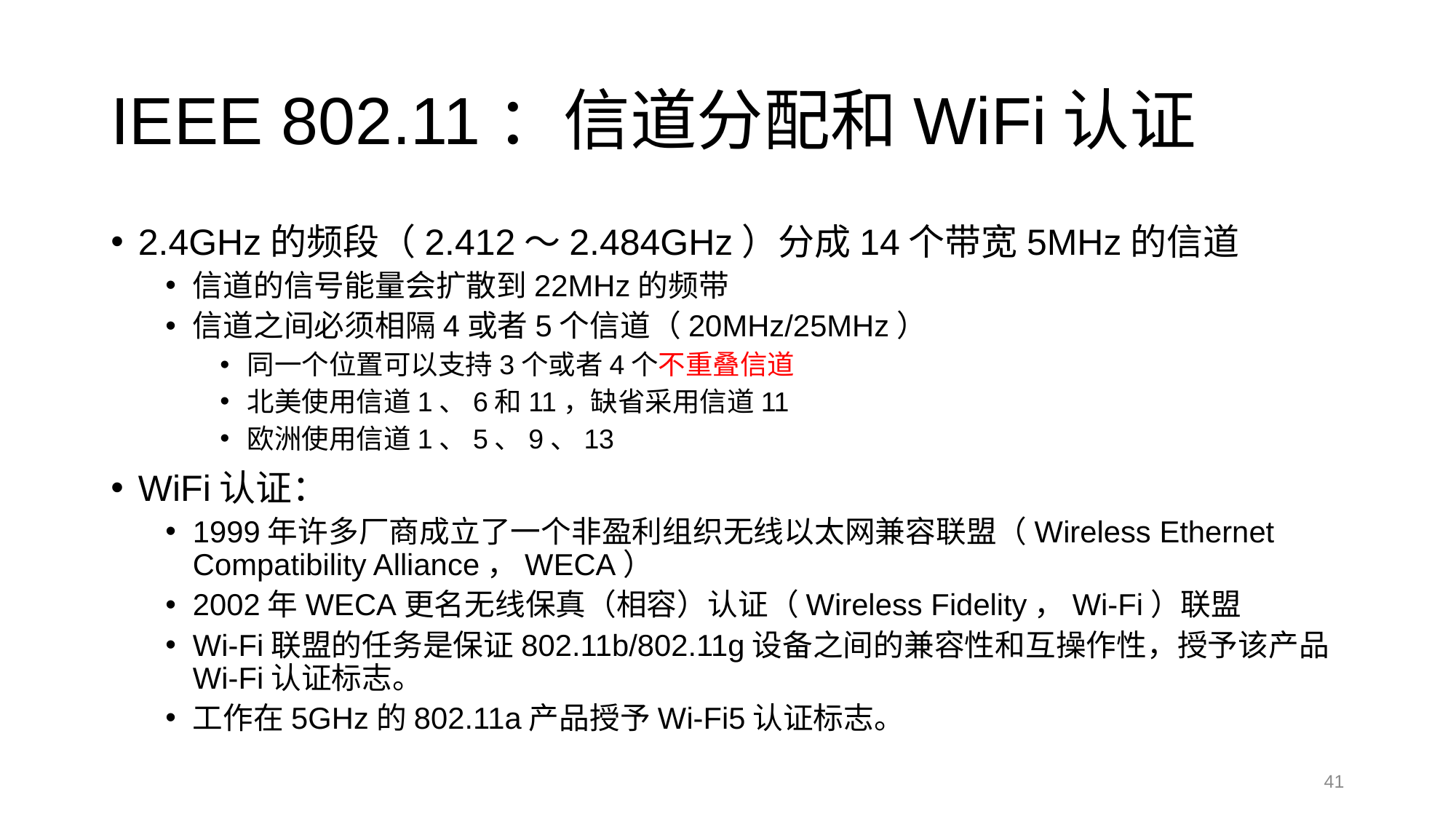

# IEEE 802.11：信道分配和WiFi认证
2.4GHz的频段（2.412～2.484GHz）分成14个带宽5MHz的信道
信道的信号能量会扩散到22MHz的频带
信道之间必须相隔4或者5个信道（20MHz/25MHz）
同一个位置可以支持3个或者4个不重叠信道
北美使用信道1、6和11，缺省采用信道11
欧洲使用信道1、5、9、13
WiFi认证：
1999年许多厂商成立了一个非盈利组织无线以太网兼容联盟（Wireless Ethernet Compatibility Alliance，WECA）
2002年WECA更名无线保真（相容）认证（Wireless Fidelity，Wi-Fi）联盟
Wi-Fi联盟的任务是保证802.11b/802.11g设备之间的兼容性和互操作性，授予该产品Wi-Fi认证标志。
工作在5GHz的802.11a产品授予Wi-Fi5认证标志。
41